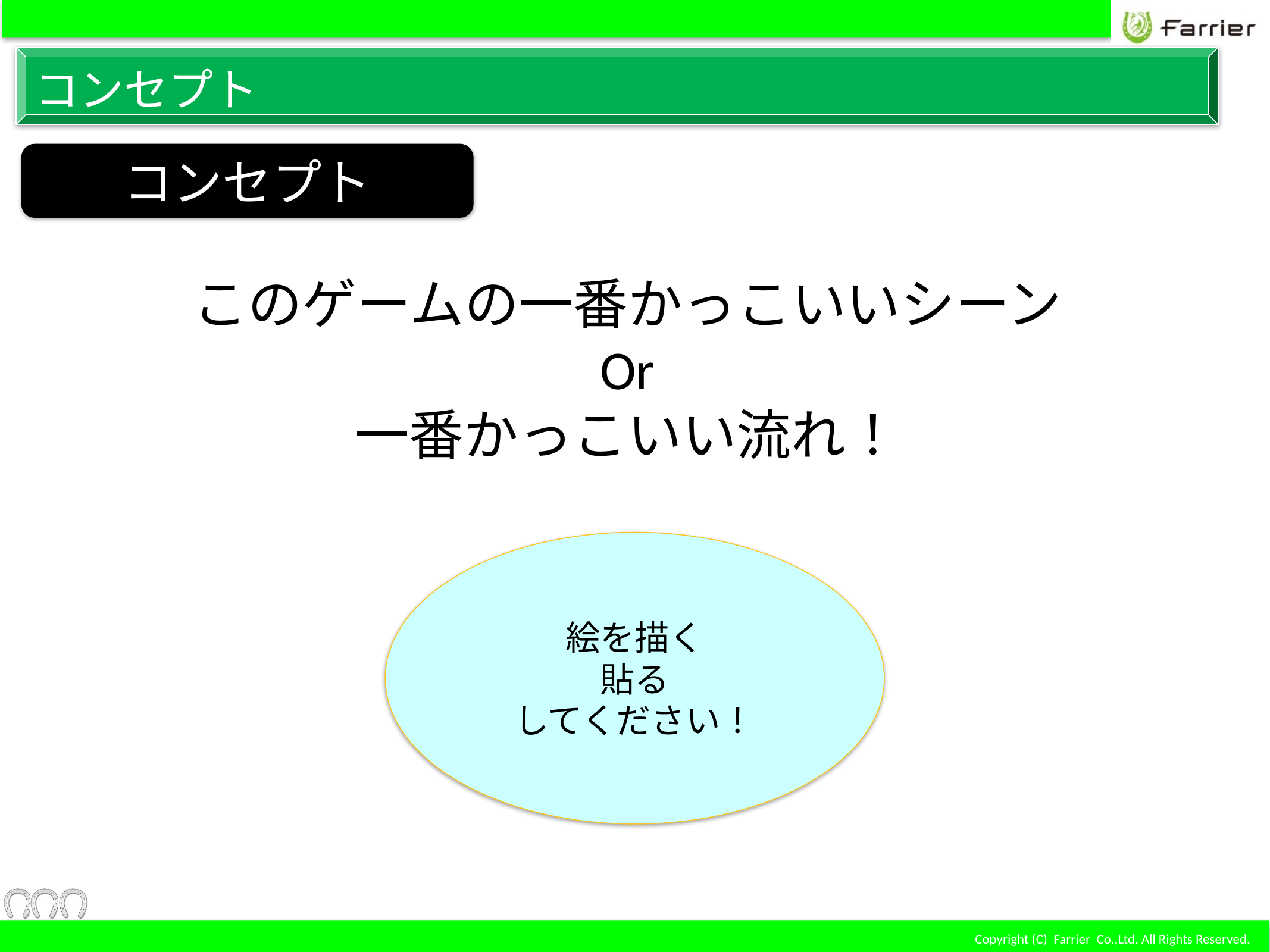

コンセプト
コンセプト
このゲームの一番かっこいいシーン
Or
一番かっこいい流れ！
絵を描く
貼る
してください！